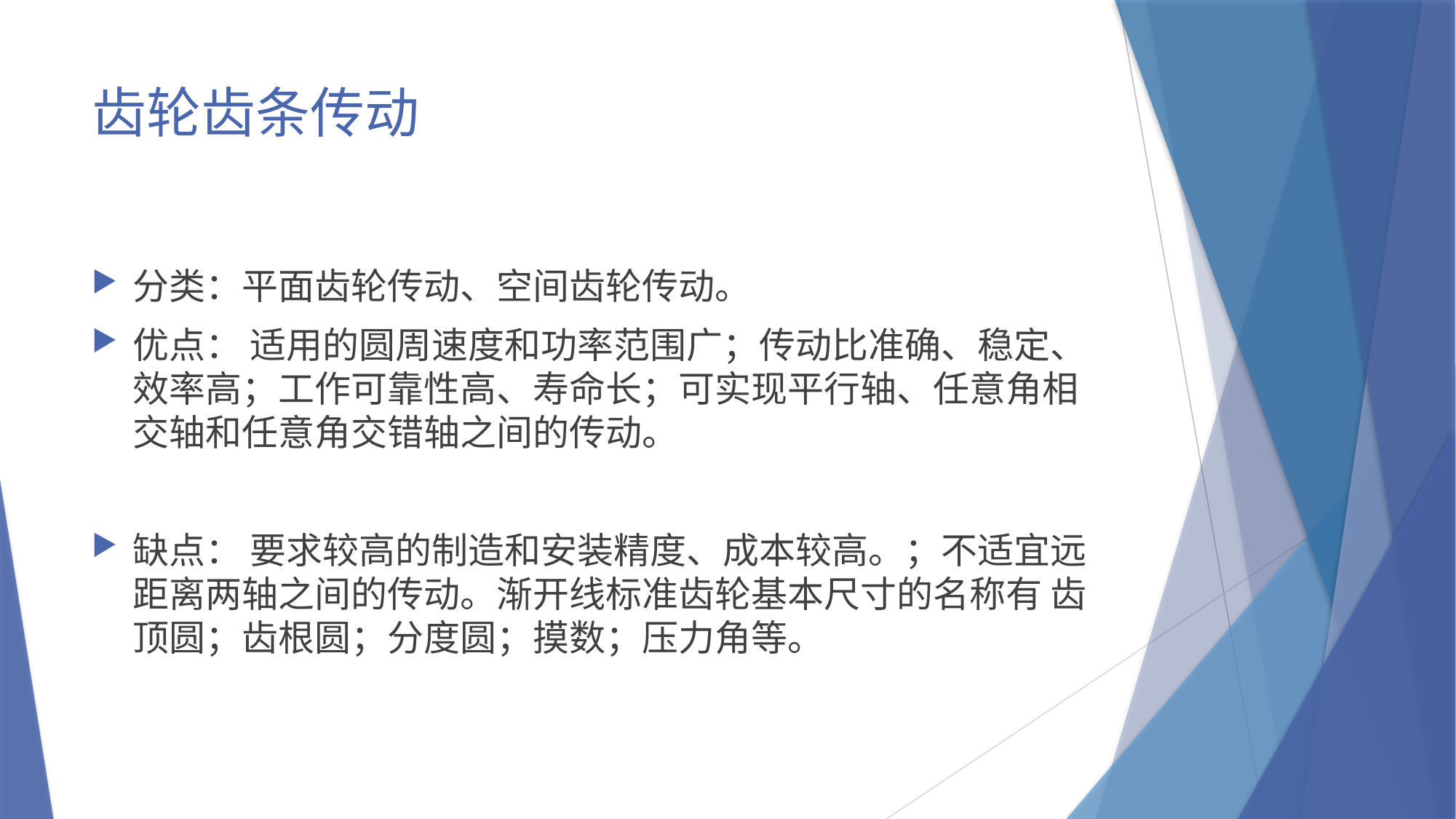

# 齿轮齿条传动
分类：平面齿轮传动、空间齿轮传动。
优点： 适用的圆周速度和功率范围广；传动比准确、稳定、效率高；工作可靠性高、寿命长；可实现平行轴、任意角相交轴和任意角交错轴之间的传动。

缺点： 要求较高的制造和安装精度、成本较高。；不适宜远距离两轴之间的传动。渐开线标准齿轮基本尺寸的名称有 齿顶圆；齿根圆；分度圆；摸数；压力角等。